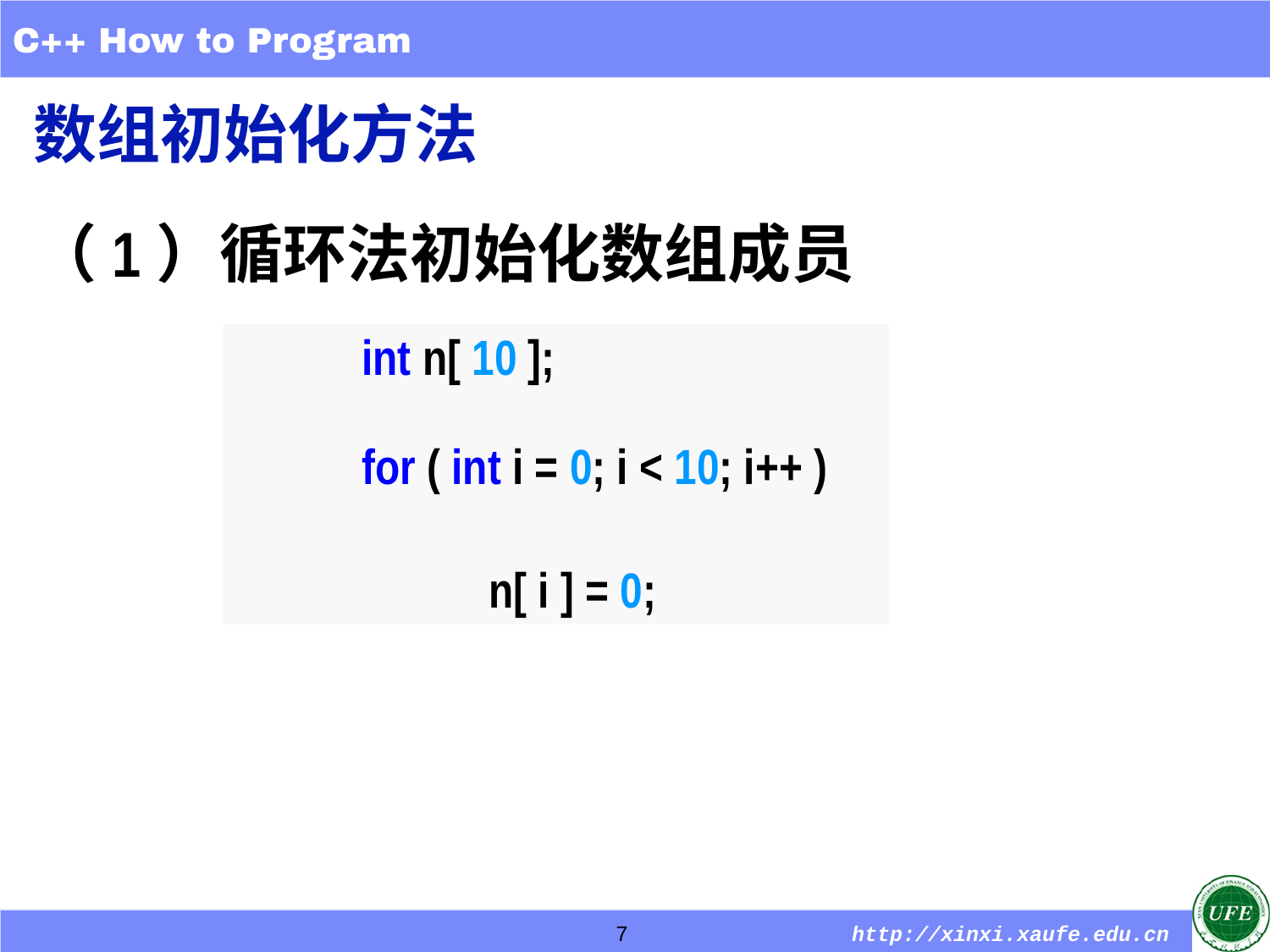

数组初始化方法
（1）循环法初始化数组成员
| int n[ 10 ]; |
| --- |
|  |
| for ( int i = 0; i < 10; i++ ) |
| n[ i ] = 0; |
7